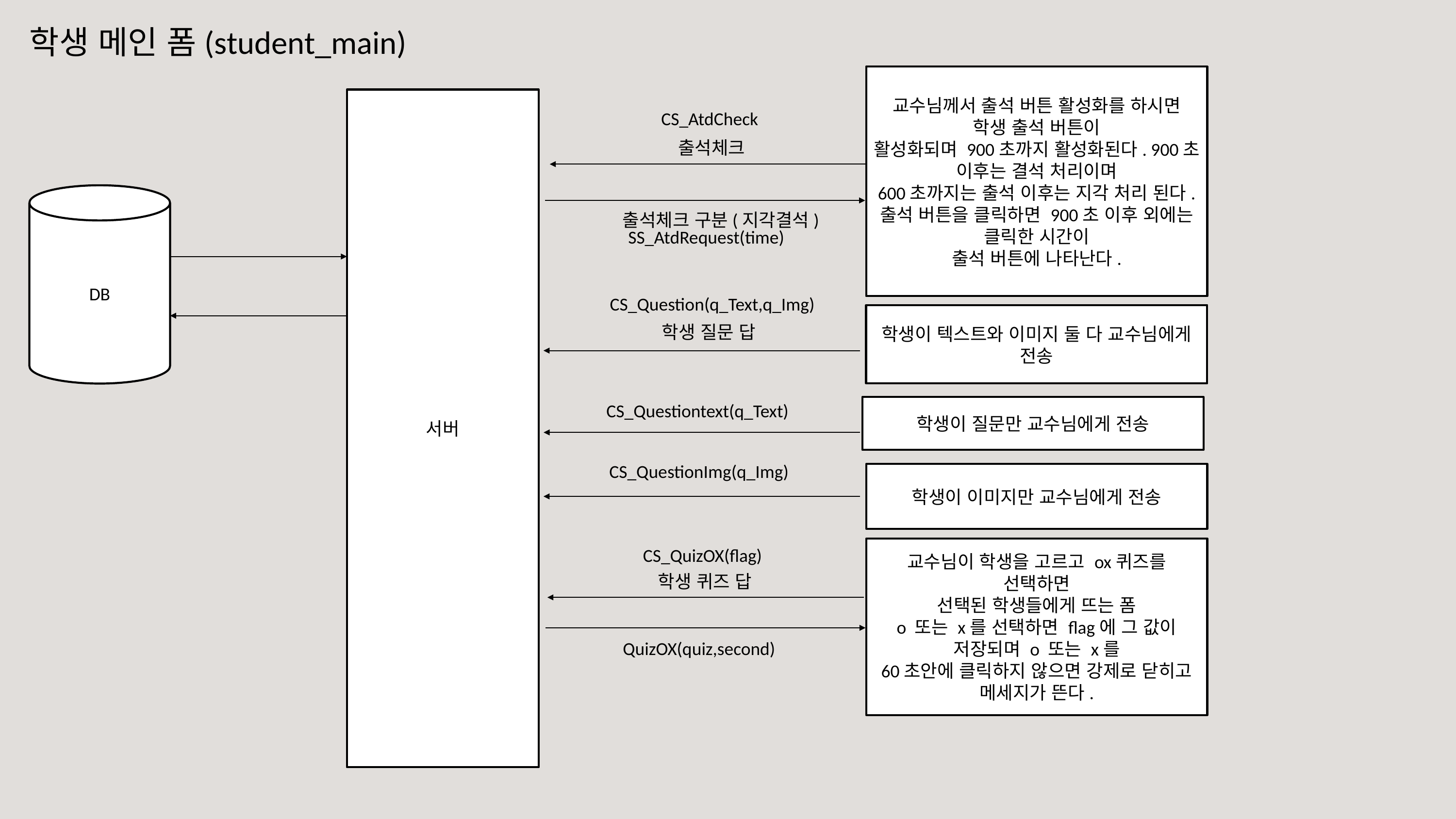

학생 메인 폼(student_main)
교수님께서 출석 버튼 활성화를 하시면 학생 출석 버튼이
활성화되며 900초까지 활성화된다. 900초 이후는 결석 처리이며
600초까지는 출석 이후는 지각 처리 된다.
출석 버튼을 클릭하면 900초 이후 외에는 클릭한 시간이
출석 버튼에 나타난다.
서버
CS_AtdCheck
출석체크
DB
출석체크 구분(지각결석)
SS_AtdRequest(time)
CS_Question(q_Text,q_Img)
학생이 텍스트와 이미지 둘 다 교수님에게 전송
학생 질문 답
CS_Questiontext(q_Text)
학생이 질문만 교수님에게 전송
CS_QuestionImg(q_Img)
학생이 이미지만 교수님에게 전송
교수님이 학생을 고르고 ox퀴즈를 선택하면
선택된 학생들에게 뜨는 폼
o 또는 x를 선택하면 flag에 그 값이 저장되며 o 또는 x를
60초안에 클릭하지 않으면 강제로 닫히고 메세지가 뜬다.
CS_QuizOX(flag)
학생 퀴즈 답
QuizOX(quiz,second)